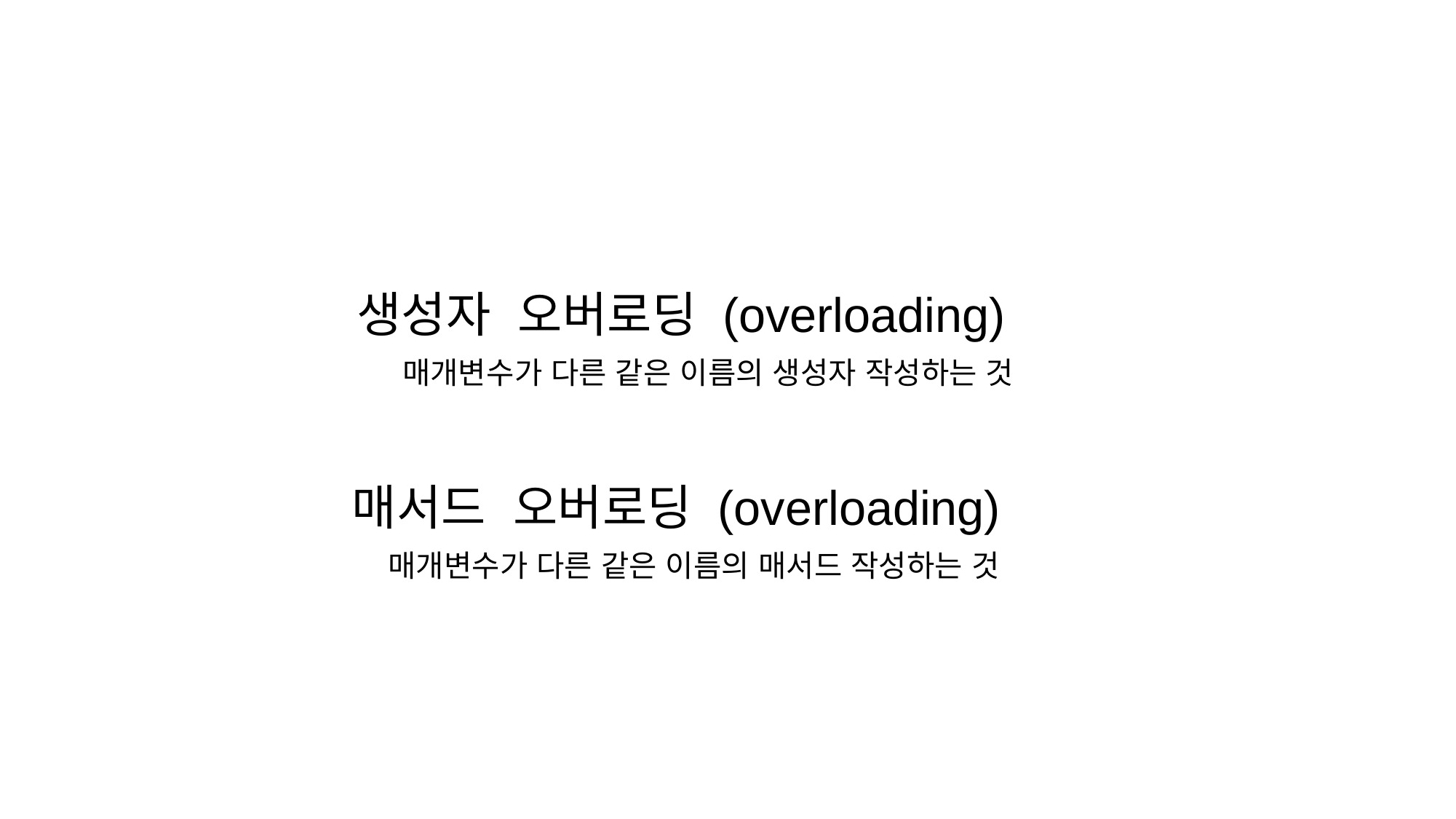

생성자  오버로딩 (overloading)
매개변수가 다른 같은 이름의 생성자 작성하는 것
매서드  오버로딩 (overloading)
매개변수가 다른 같은 이름의 매서드 작성하는 것